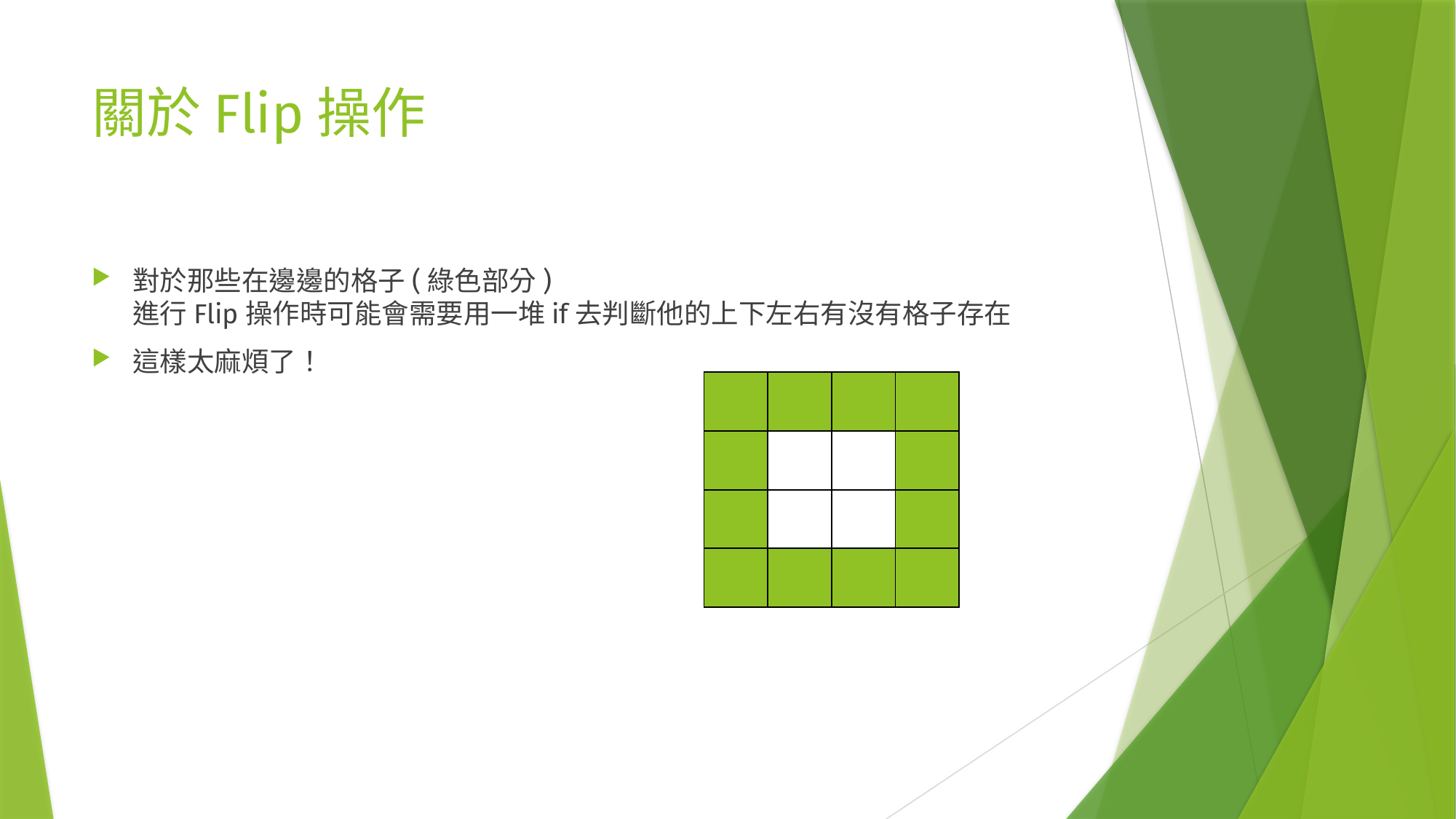

# 關於Flip操作
對於那些在邊邊的格子(綠色部分)
進行Flip操作時可能會需要用一堆if去判斷他的上下左右有沒有格子存在
這樣太麻煩了！
|  |  |  |  |
| --- | --- | --- | --- |
|  |  |  |  |
|  |  |  |  |
|  |  |  |  |